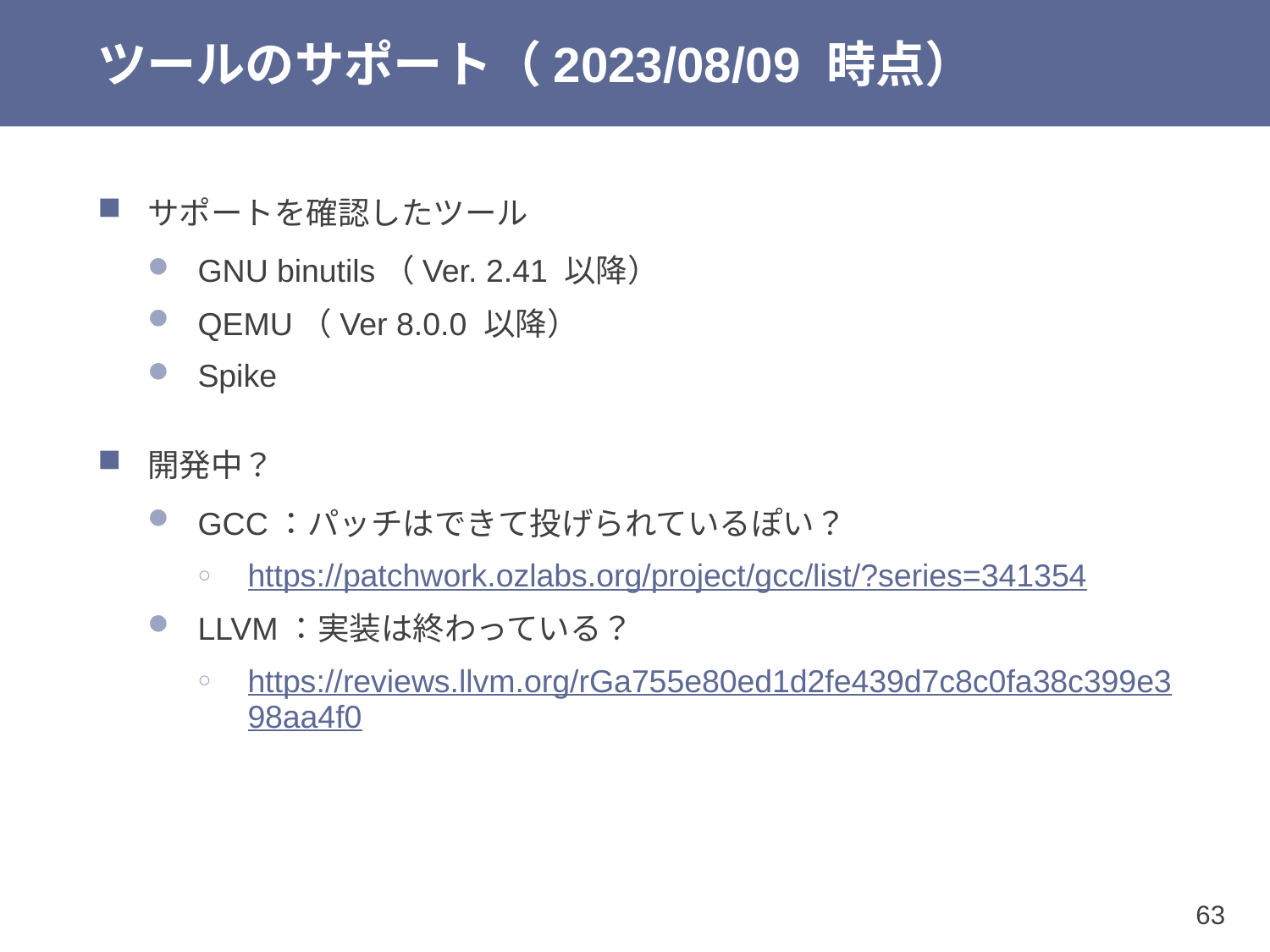

# ツールのサポート（2023/08/09 時点）
サポートを確認したツール
GNU binutils（Ver. 2.41 以降）
QEMU（Ver 8.0.0 以降）
Spike
開発中？
GCC：パッチはできて投げられているぽい？
https://patchwork.ozlabs.org/project/gcc/list/?series=341354
LLVM：実装は終わっている？
https://reviews.llvm.org/rGa755e80ed1d2fe439d7c8c0fa38c399e398aa4f0